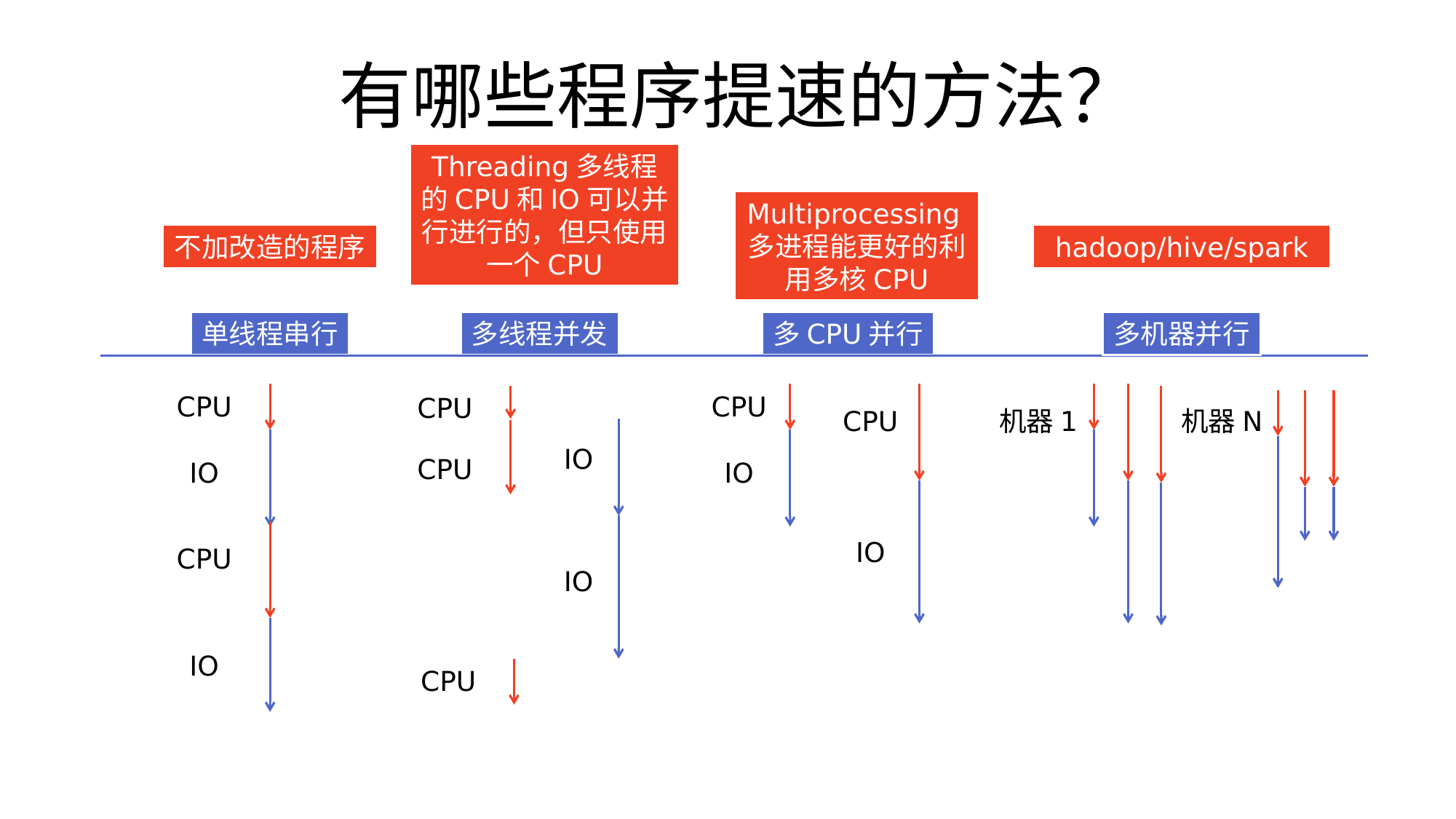

有哪些程序提速的方法？
Threading多线程的CPU和IO可以并行进行的，但只使用一个CPU
Multiprocessing多进程能更好的利用多核CPU
不加改造的程序
hadoop/hive/spark
单线程串行
多线程并发
多CPU并行
多机器并行
CPU
IO
CPU
IO
CPU
CPU
IO
IO
机器1
机器N
CPU
IO
CPU
IO
CPU